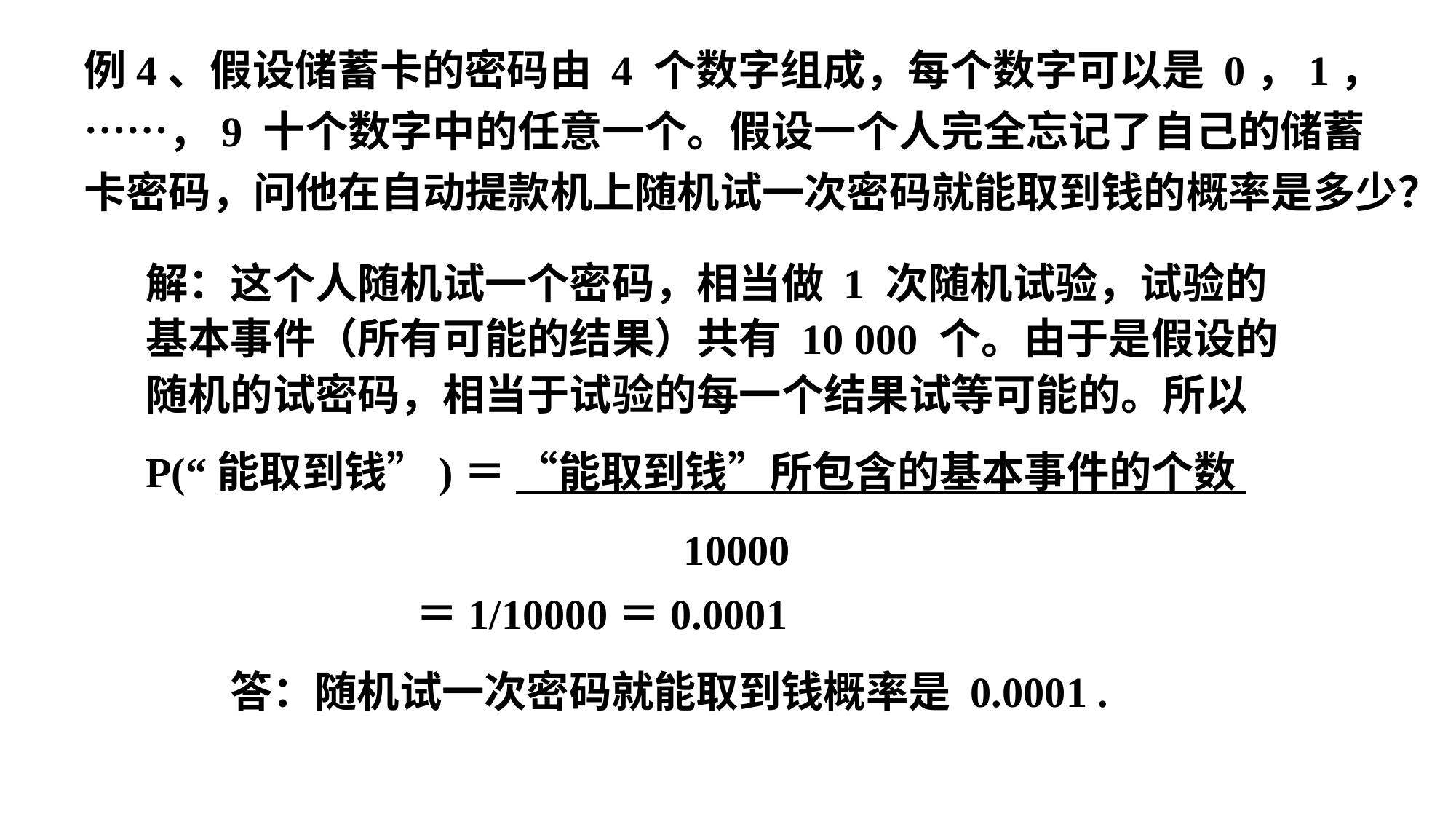

例4、假设储蓄卡的密码由 4 个数字组成，每个数字可以是 0，1，……，9 十个数字中的任意一个。假设一个人完全忘记了自己的储蓄卡密码，问他在自动提款机上随机试一次密码就能取到钱的概率是多少？
解：这个人随机试一个密码，相当做 1 次随机试验，试验的基本事件（所有可能的结果）共有 10 000 个。由于是假设的随机的试密码，相当于试验的每一个结果试等可能的。所以
P(“能取到钱”)＝ “能取到钱”所包含的基本事件的个数
                                                   10000
                        ＝1/10000＝0.0001
答：随机试一次密码就能取到钱概率是 0.0001 .